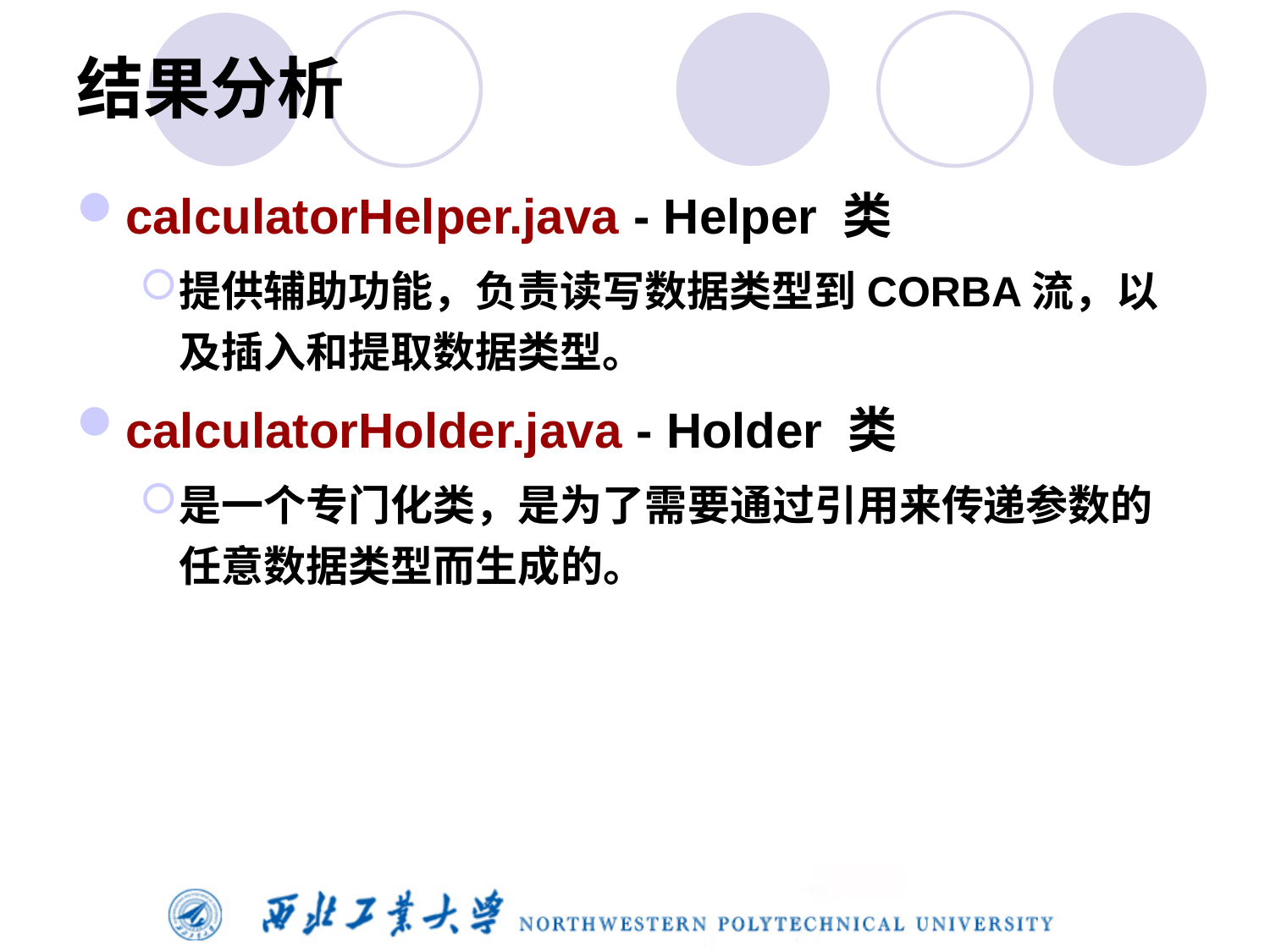

# 结果分析
calculatorHelper.java - Helper 类
提供辅助功能，负责读写数据类型到CORBA流，以及插入和提取数据类型。
calculatorHolder.java - Holder 类
是一个专门化类，是为了需要通过引用来传递参数的任意数据类型而生成的。